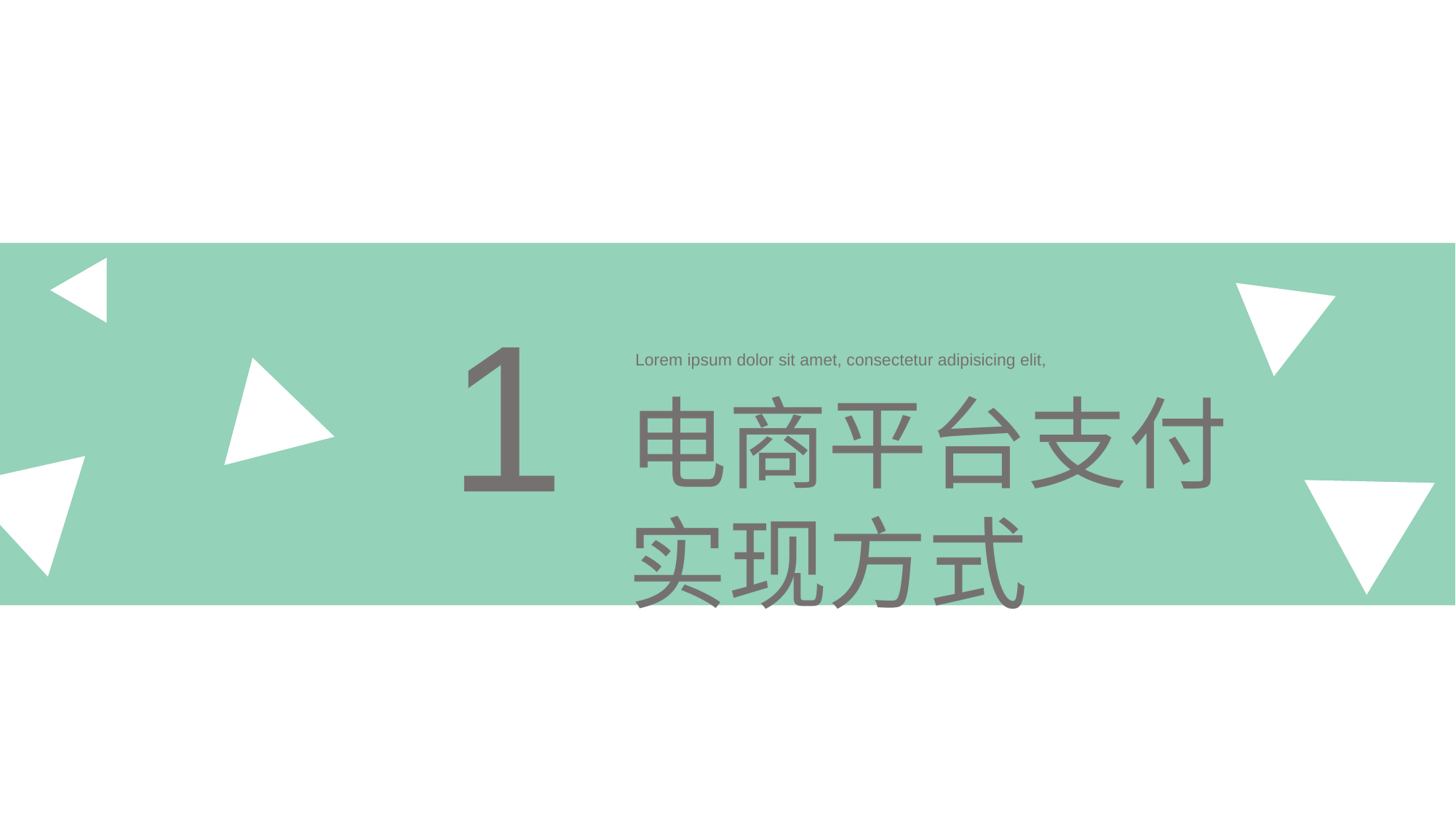

1
Lorem ipsum dolor sit amet, consectetur adipisicing elit,

电商平台支付实现方式